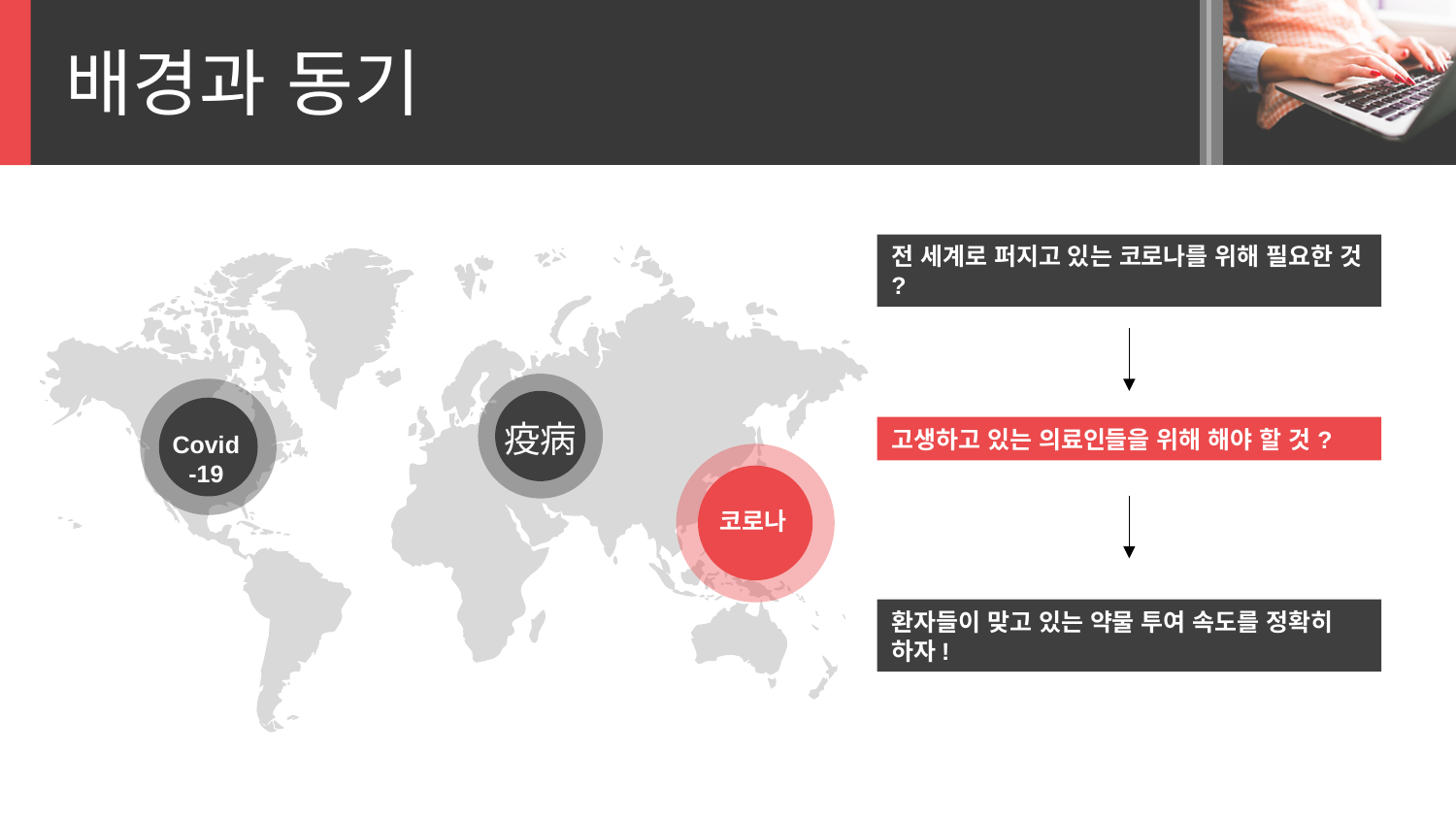

배경과 동기
전 세계로 퍼지고 있는 코로나를 위해 필요한 것 ?

疫病
고생하고 있는 의료인들을 위해 해야 할 것?
Covid-19

코로나
환자들이 맞고 있는 약물 투여 속도를 정확히 하자!